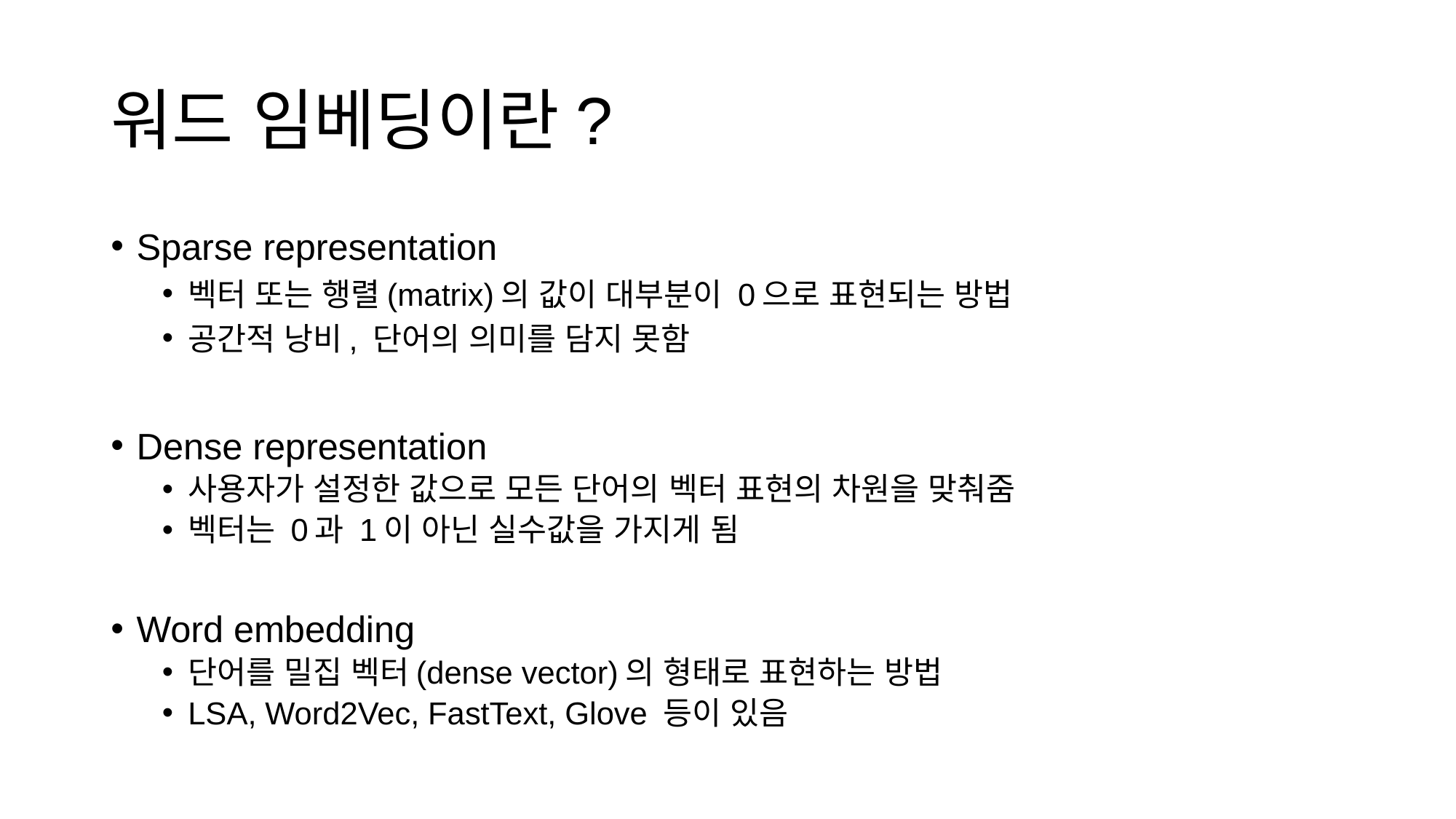

# 워드 임베딩이란?
Sparse representation
벡터 또는 행렬(matrix)의 값이 대부분이 0으로 표현되는 방법
공간적 낭비, 단어의 의미를 담지 못함

Dense representation
사용자가 설정한 값으로 모든 단어의 벡터 표현의 차원을 맞춰줌
벡터는 0과 1이 아닌 실수값을 가지게 됨

Word embedding
단어를 밀집 벡터(dense vector)의 형태로 표현하는 방법
LSA, Word2Vec, FastText, Glove 등이 있음